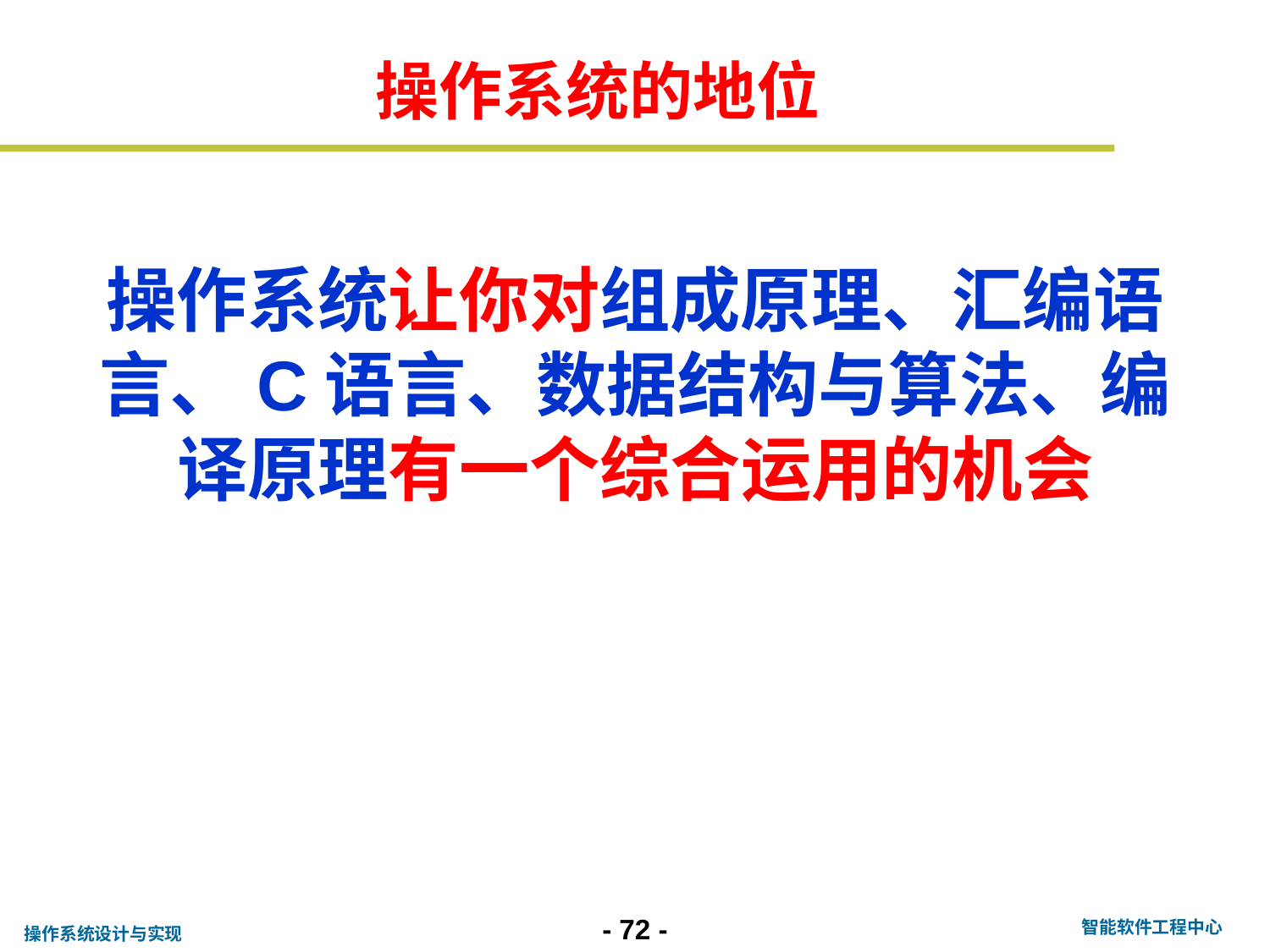

# 操作系统的地位

操作系统让你对组成原理、汇编语言、C语言、数据结构与算法、编译原理有一个综合运用的机会